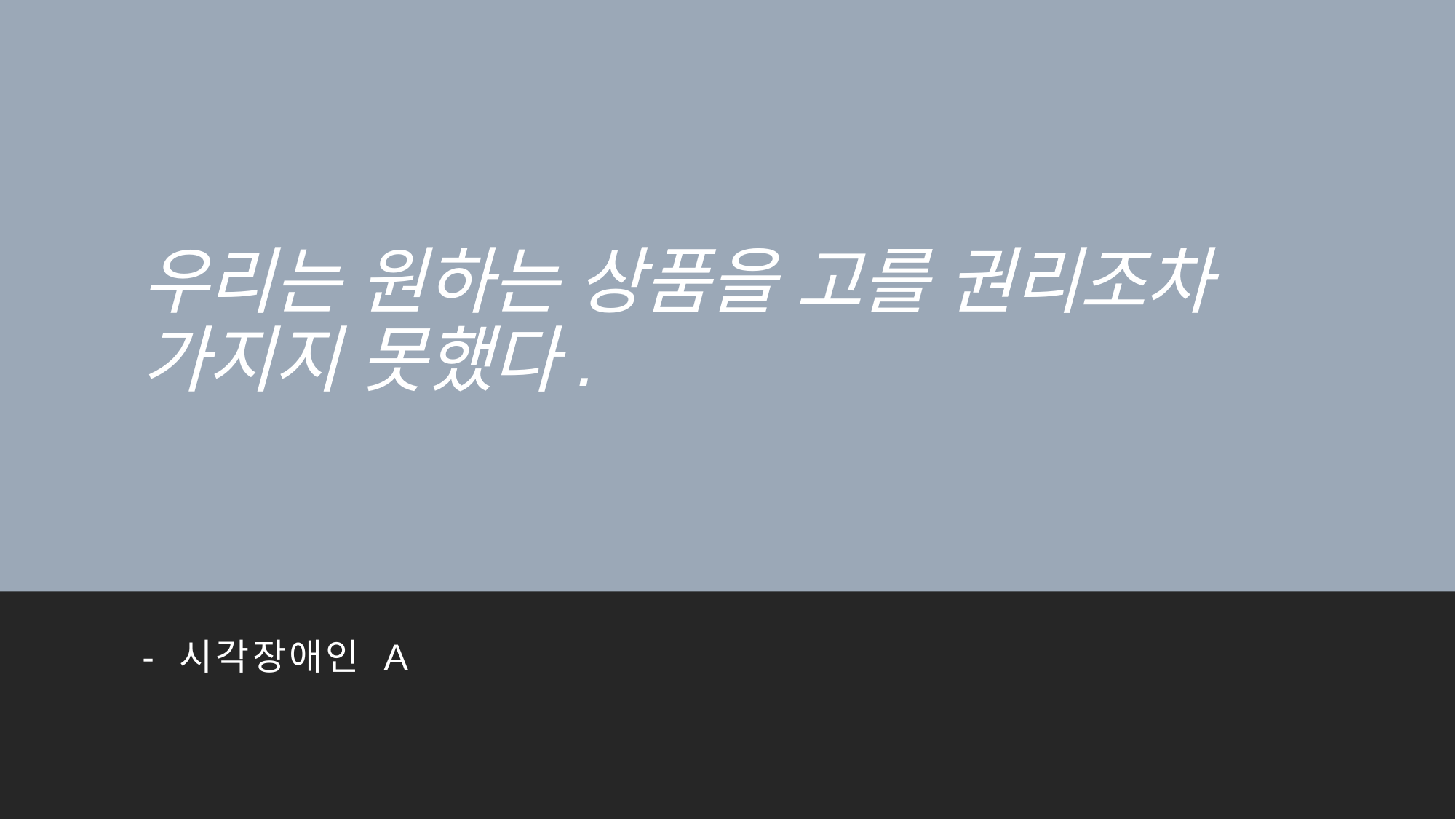

# 우리는 원하는 상품을 고를 권리조차 가지지 못했다.

- 시각장애인 A